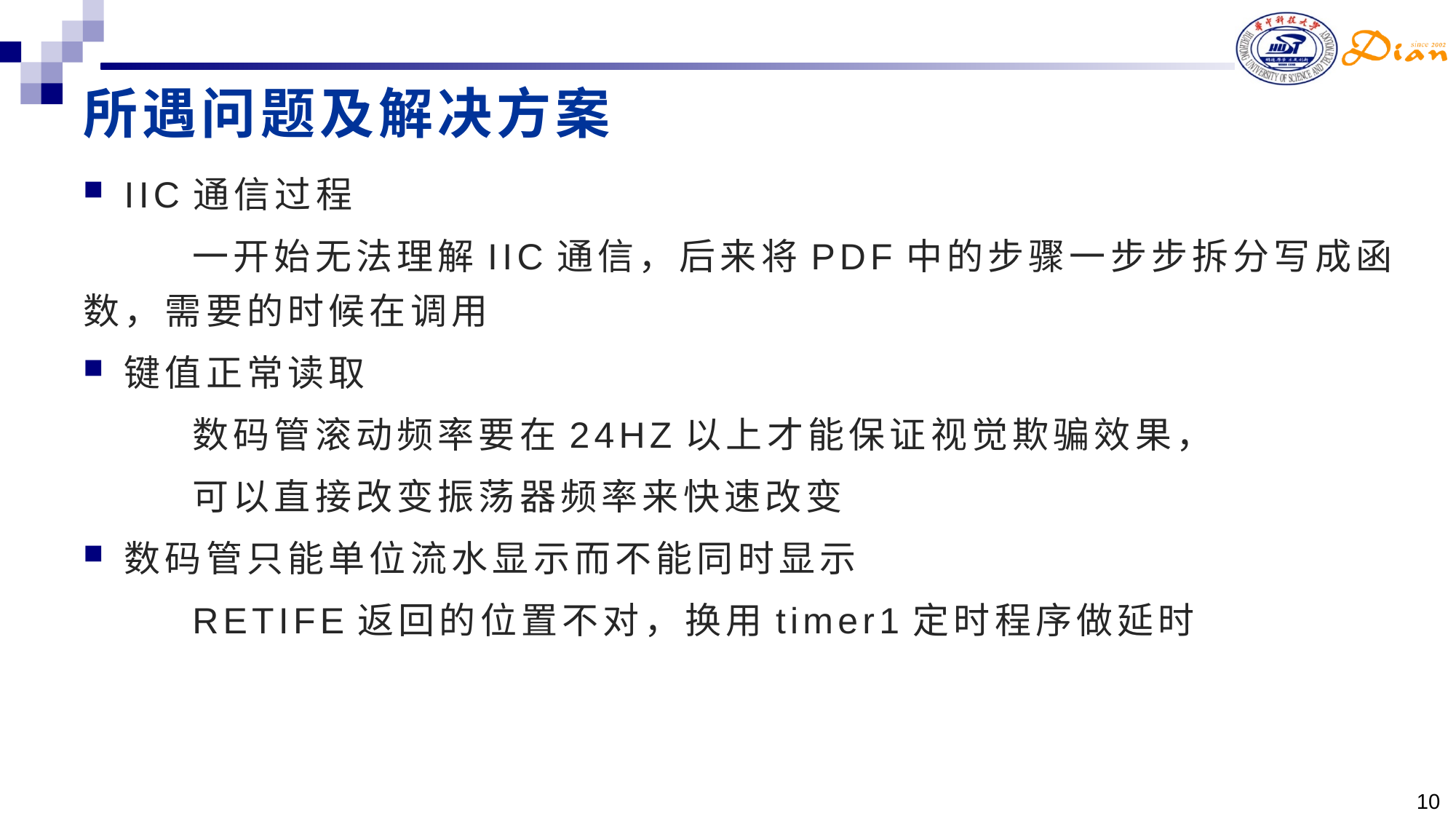

# 所遇问题及解决方案

IIC通信过程
	一开始无法理解IIC通信，后来将PDF中的步骤一步步拆分写成函数，需要的时候在调用
键值正常读取
	数码管滚动频率要在24HZ以上才能保证视觉欺骗效果，
	可以直接改变振荡器频率来快速改变
数码管只能单位流水显示而不能同时显示
	RETIFE返回的位置不对，换用timer1定时程序做延时

10